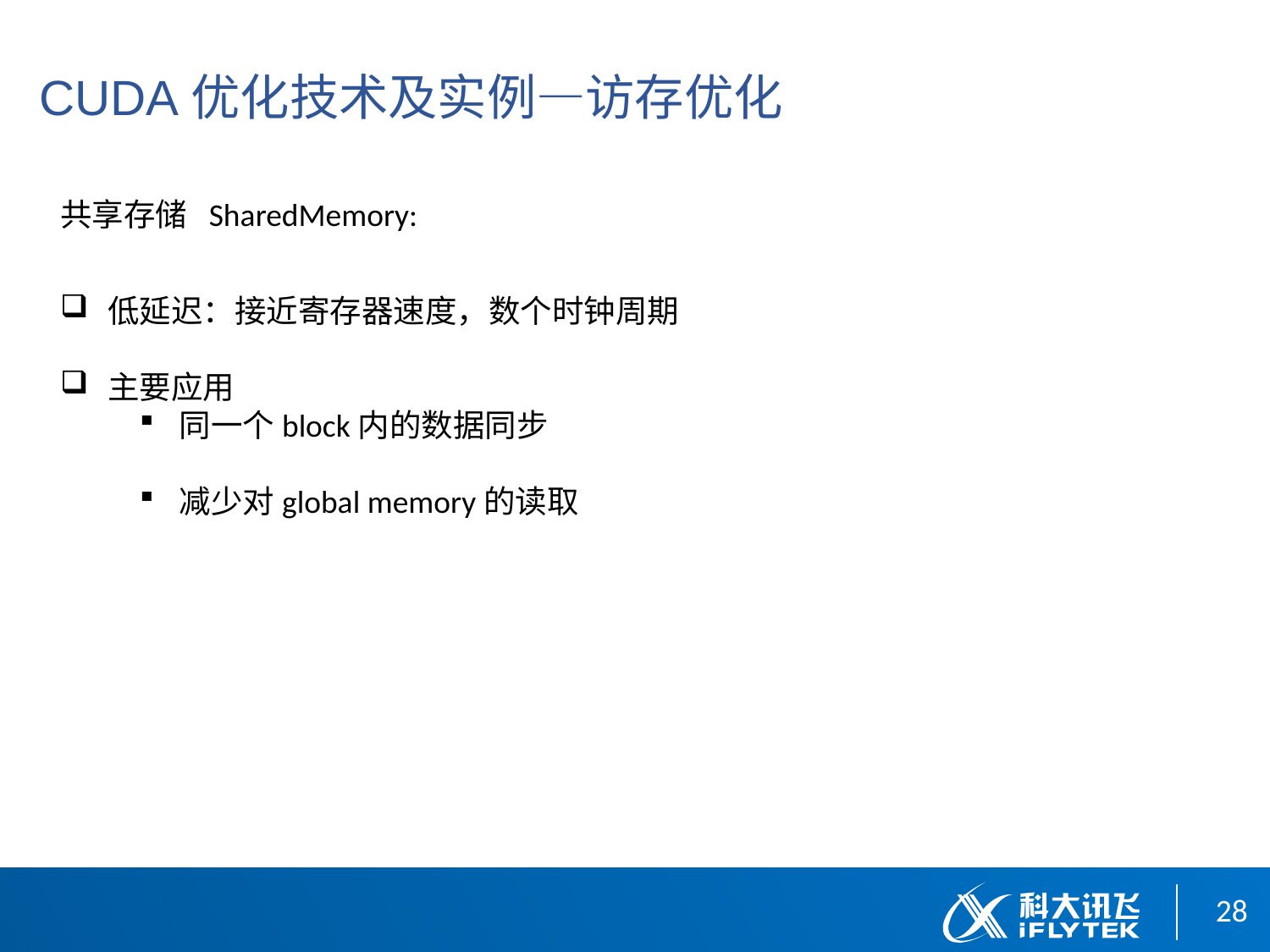

CUDA优化技术及实例—访存优化
共享存储  SharedMemory:
低延迟：接近寄存器速度，数个时钟周期

主要应用
同一个block内的数据同步

减少对global memory的读取